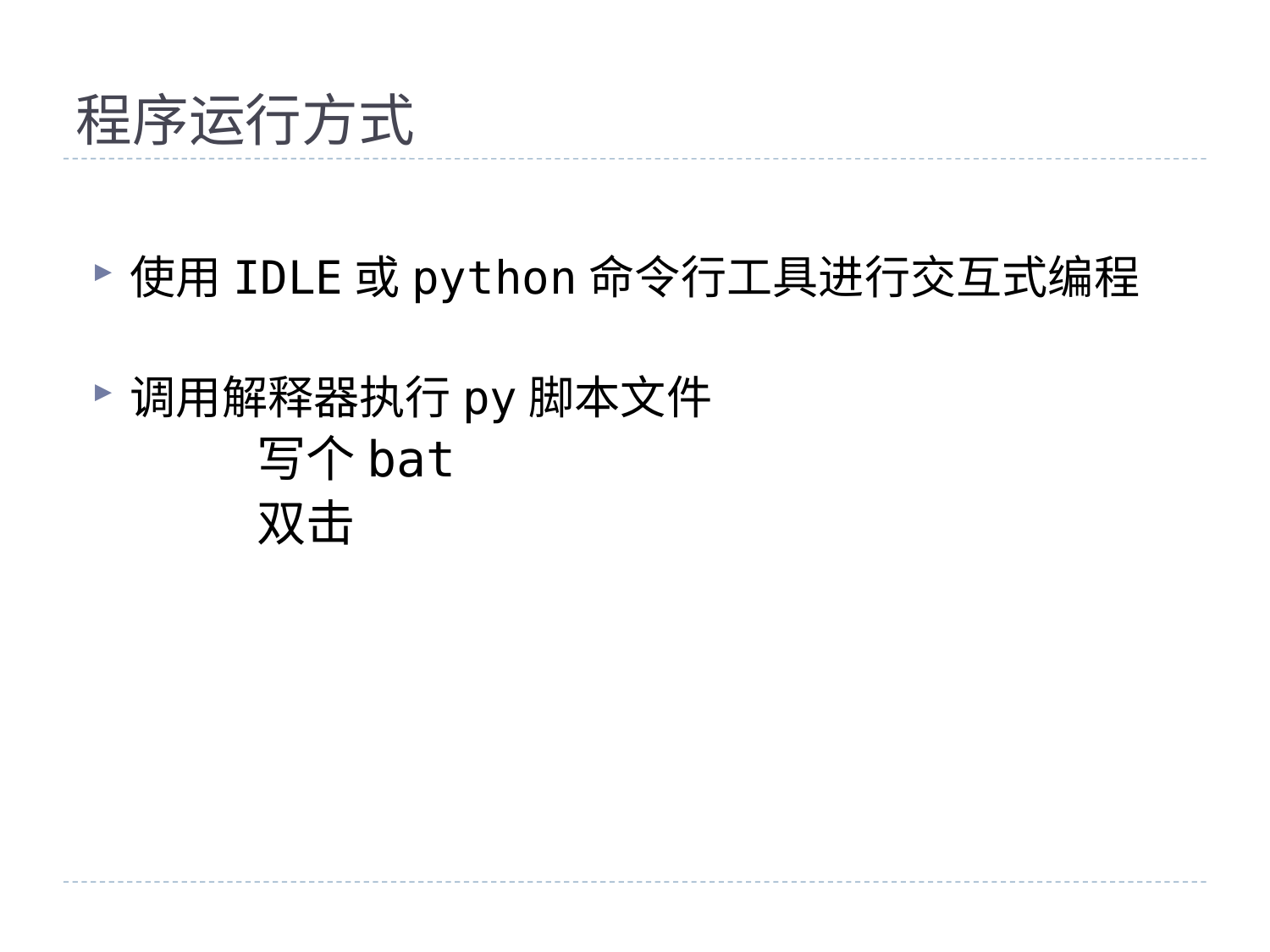

# 程序运行方式
使用IDLE或python命令行工具进行交互式编程

调用解释器执行py脚本文件
		写个bat
		双击